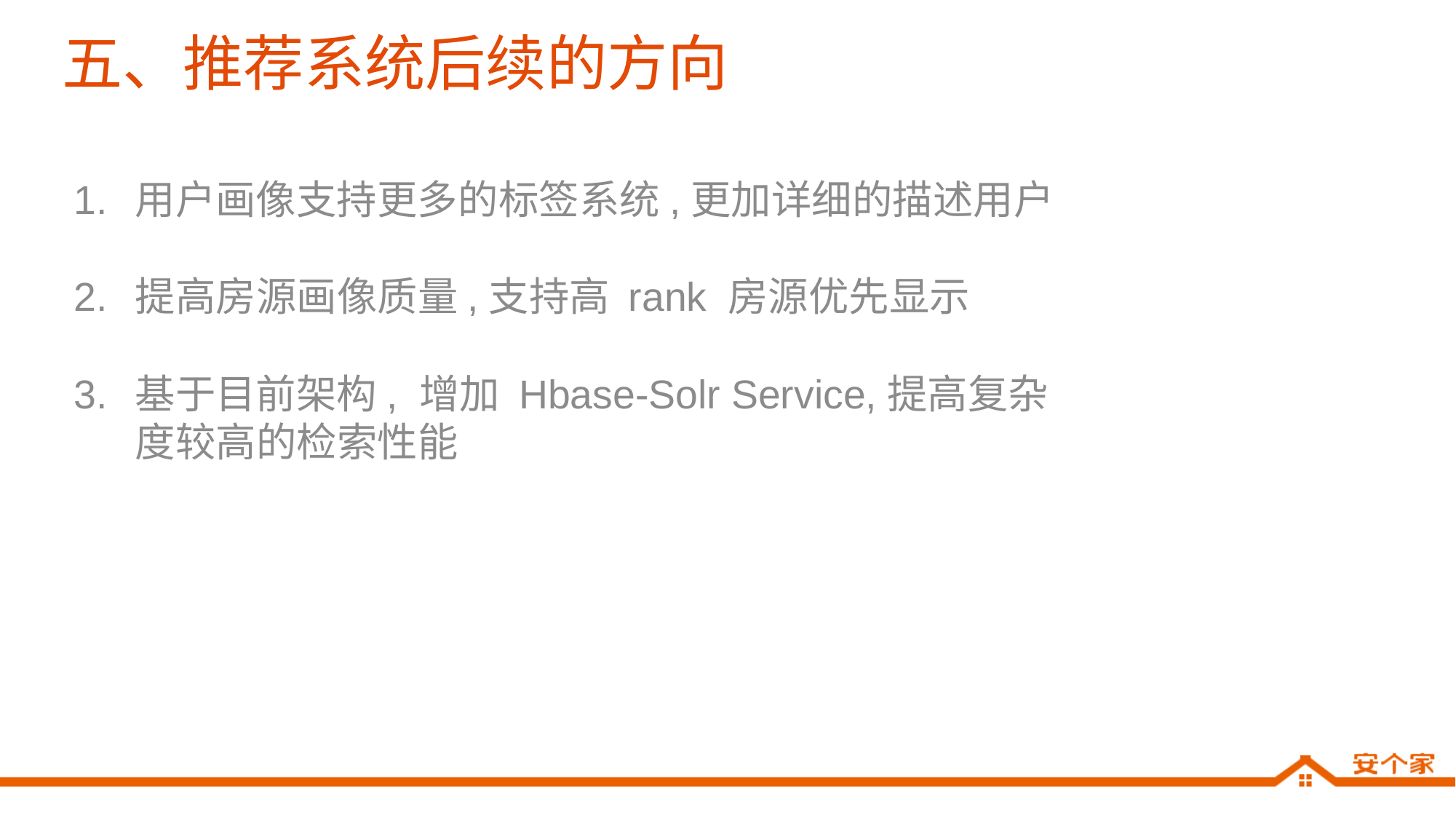

# 五、推荐系统后续的方向
用户画像支持更多的标签系统,更加详细的描述用户

提高房源画像质量,支持高 rank 房源优先显示

基于目前架构, 增加 Hbase-Solr Service,提高复杂度较高的检索性能